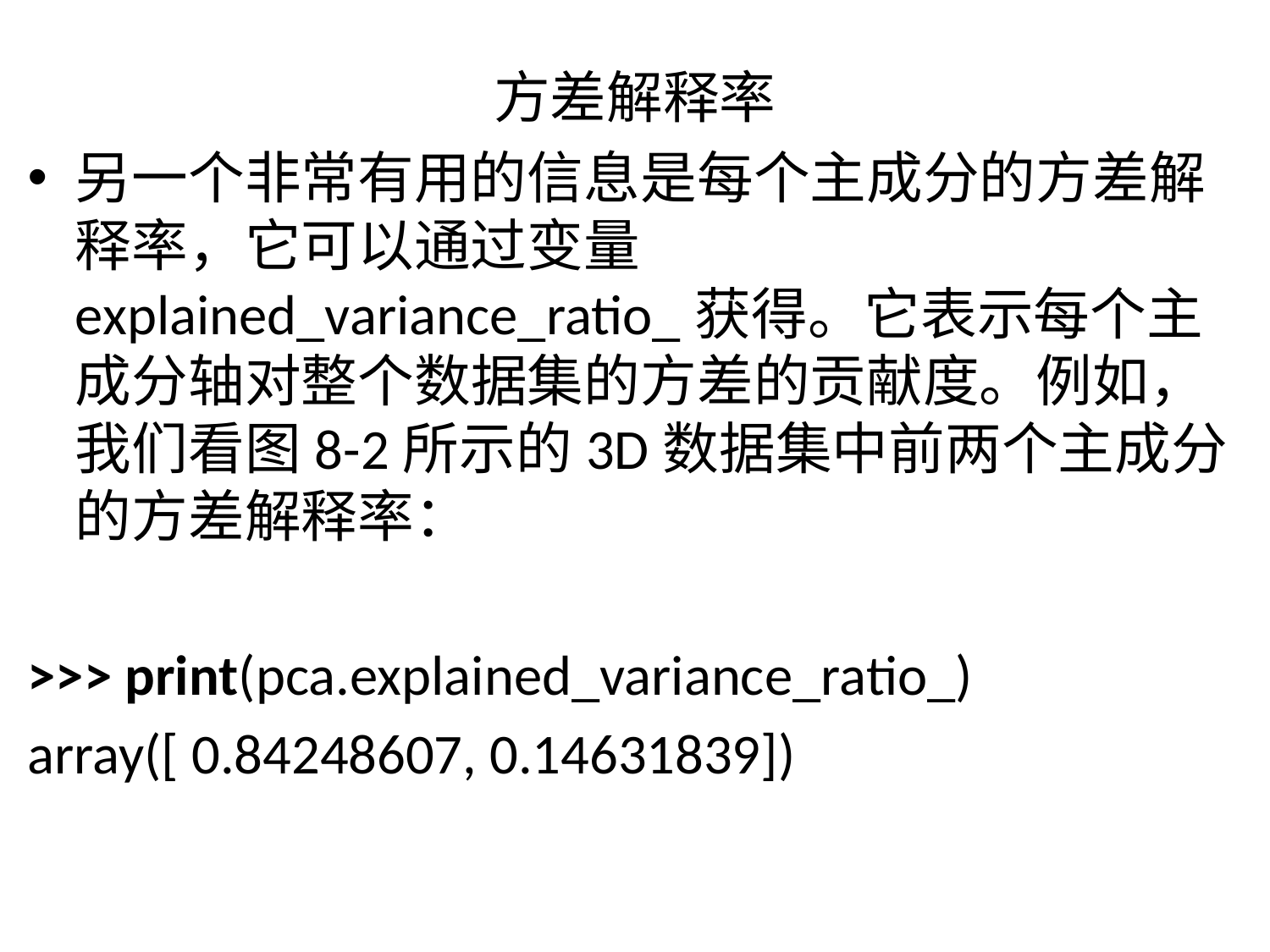

# 方差解释率
另一个非常有用的信息是每个主成分的方差解释率，它可以通过变量explained_variance_ratio_获得。它表示每个主成分轴对整个数据集的方差的贡献度。例如，我们看图8-2所示的3D数据集中前两个主成分的方差解释率：

>>> print(pca.explained_variance_ratio_)
array([ 0.84248607, 0.14631839])